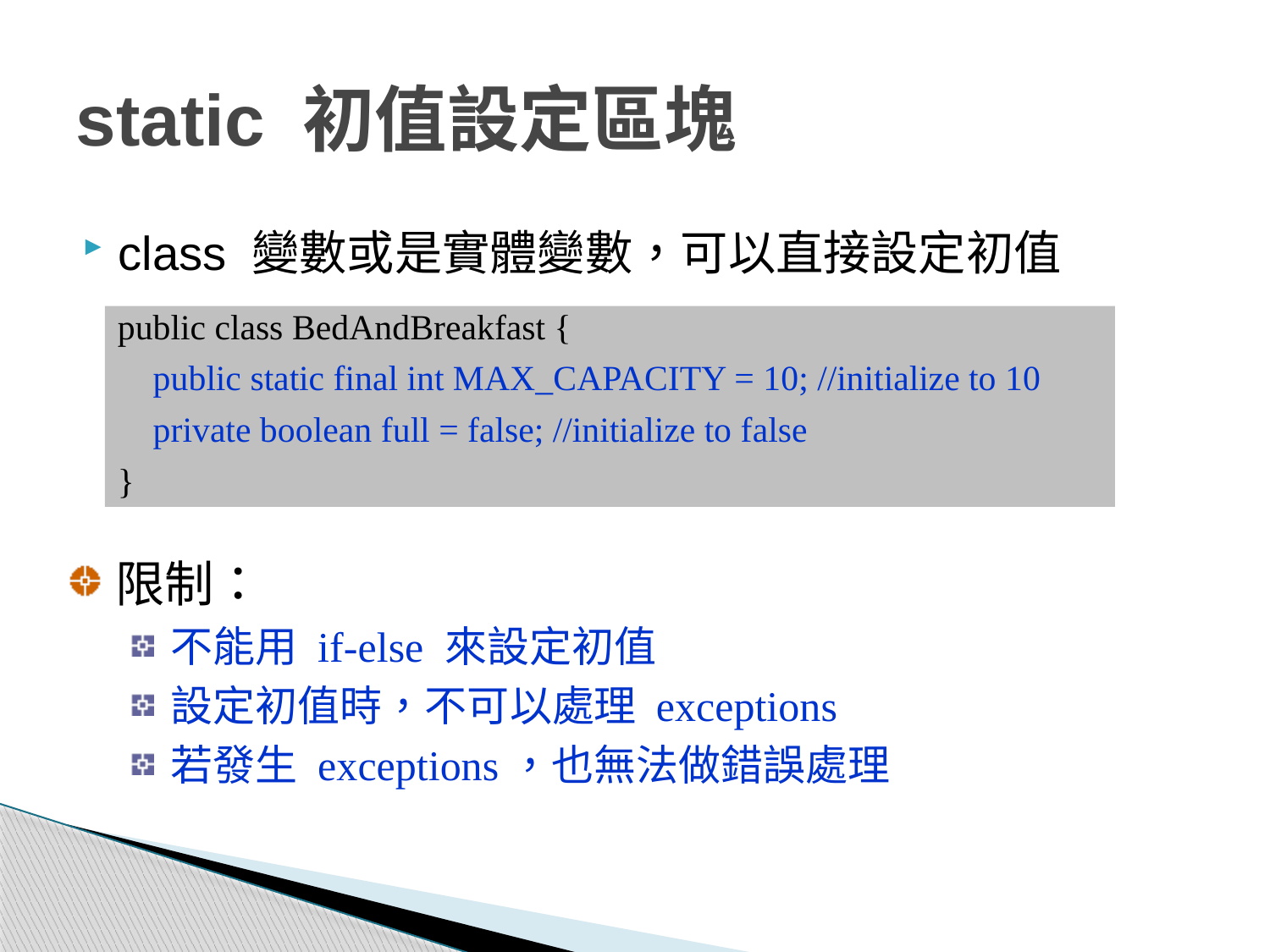

# static 初值設定區塊
class 變數或是實體變數，可以直接設定初值
public class BedAndBreakfast {
    public static final int MAX_CAPACITY = 10; //initialize to 10
    private boolean full = false; //initialize to false
}
限制：
不能用 if-else 來設定初值
設定初值時，不可以處理 exceptions
若發生 exceptions，也無法做錯誤處理